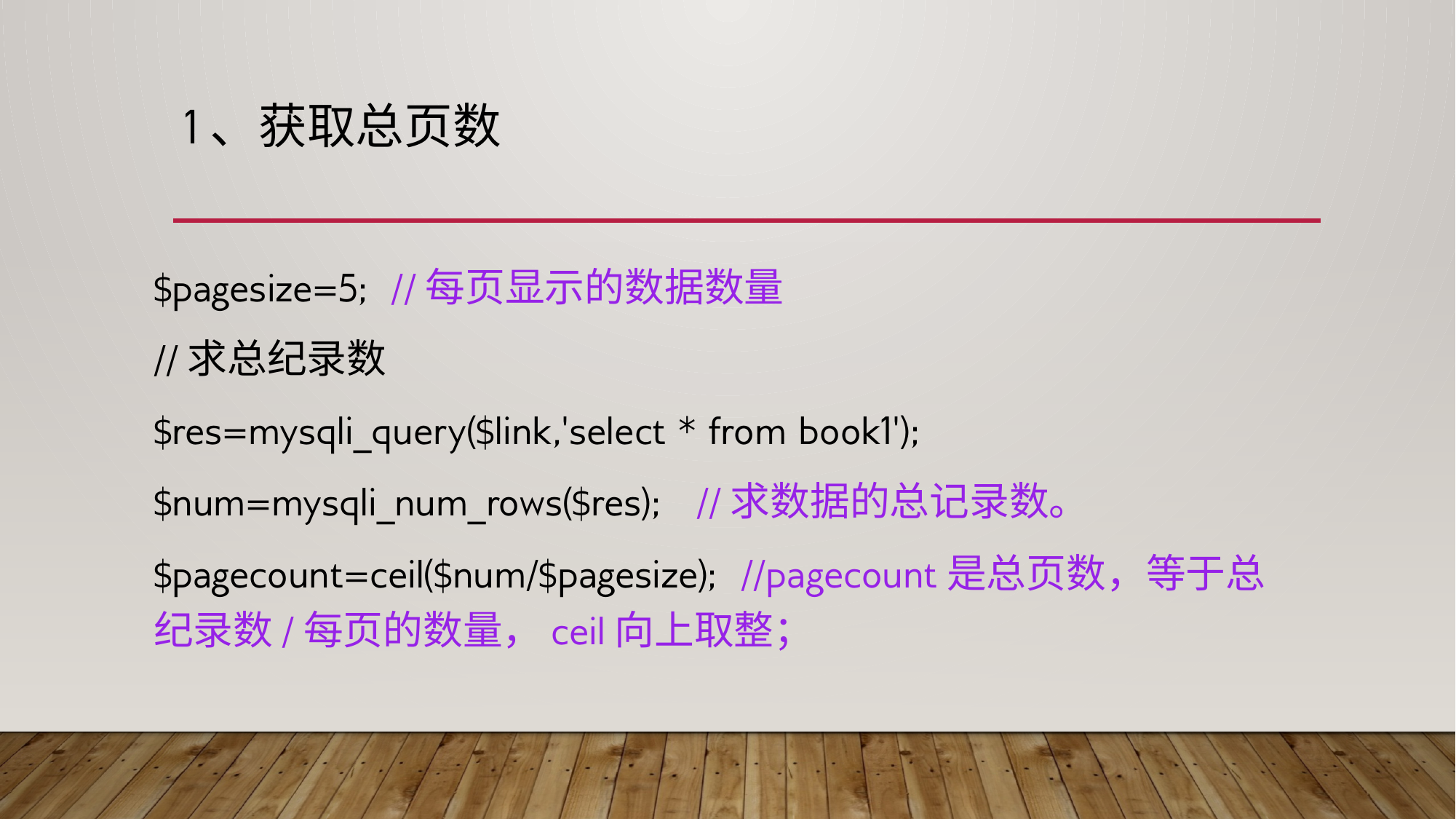

# 1、获取总页数
$pagesize=5;  //每页显示的数据数量
//求总纪录数
$res=mysqli_query($link,'select * from book1');
$num=mysqli_num_rows($res);   //求数据的总记录数。
$pagecount=ceil($num/$pagesize);  //pagecount是总页数，等于总纪录数/每页的数量，ceil向上取整；